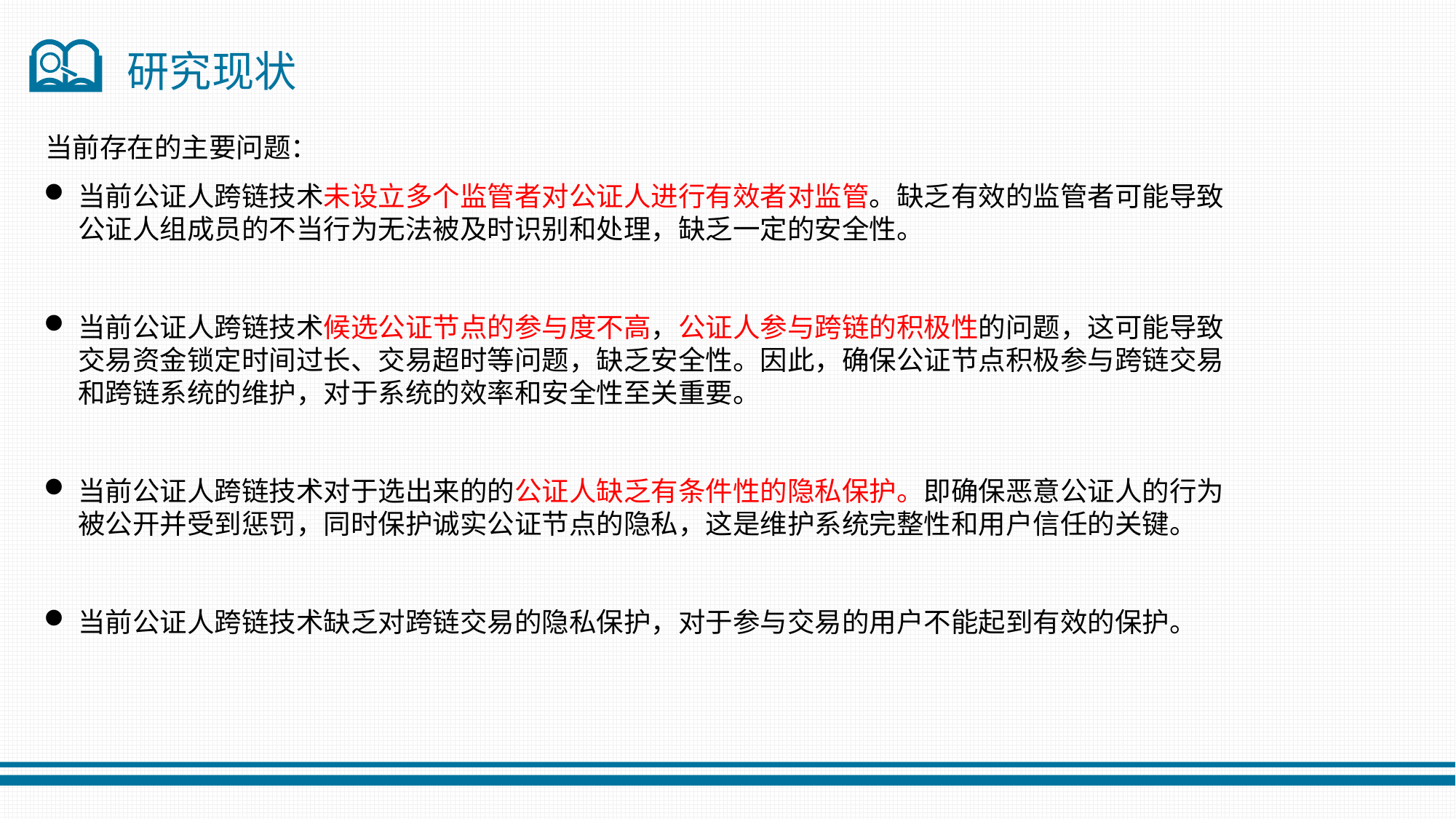

研究现状
当前存在的主要问题：
当前公证人跨链技术未设立多个监管者对公证人进行有效者对监管。缺乏有效的监管者可能导致公证人组成员的不当行为无法被及时识别和处理，缺乏一定的安全性。

当前公证人跨链技术候选公证节点的参与度不高，公证人参与跨链的积极性的问题，这可能导致交易资金锁定时间过长、交易超时等问题，缺乏安全性。因此，确保公证节点积极参与跨链交易和跨链系统的维护，对于系统的效率和安全性至关重要。

当前公证人跨链技术对于选出来的的公证人缺乏有条件性的隐私保护。即确保恶意公证人的行为被公开并受到惩罚，同时保护诚实公证节点的隐私，这是维护系统完整性和用户信任的关键。

当前公证人跨链技术缺乏对跨链交易的隐私保护，对于参与交易的用户不能起到有效的保护。